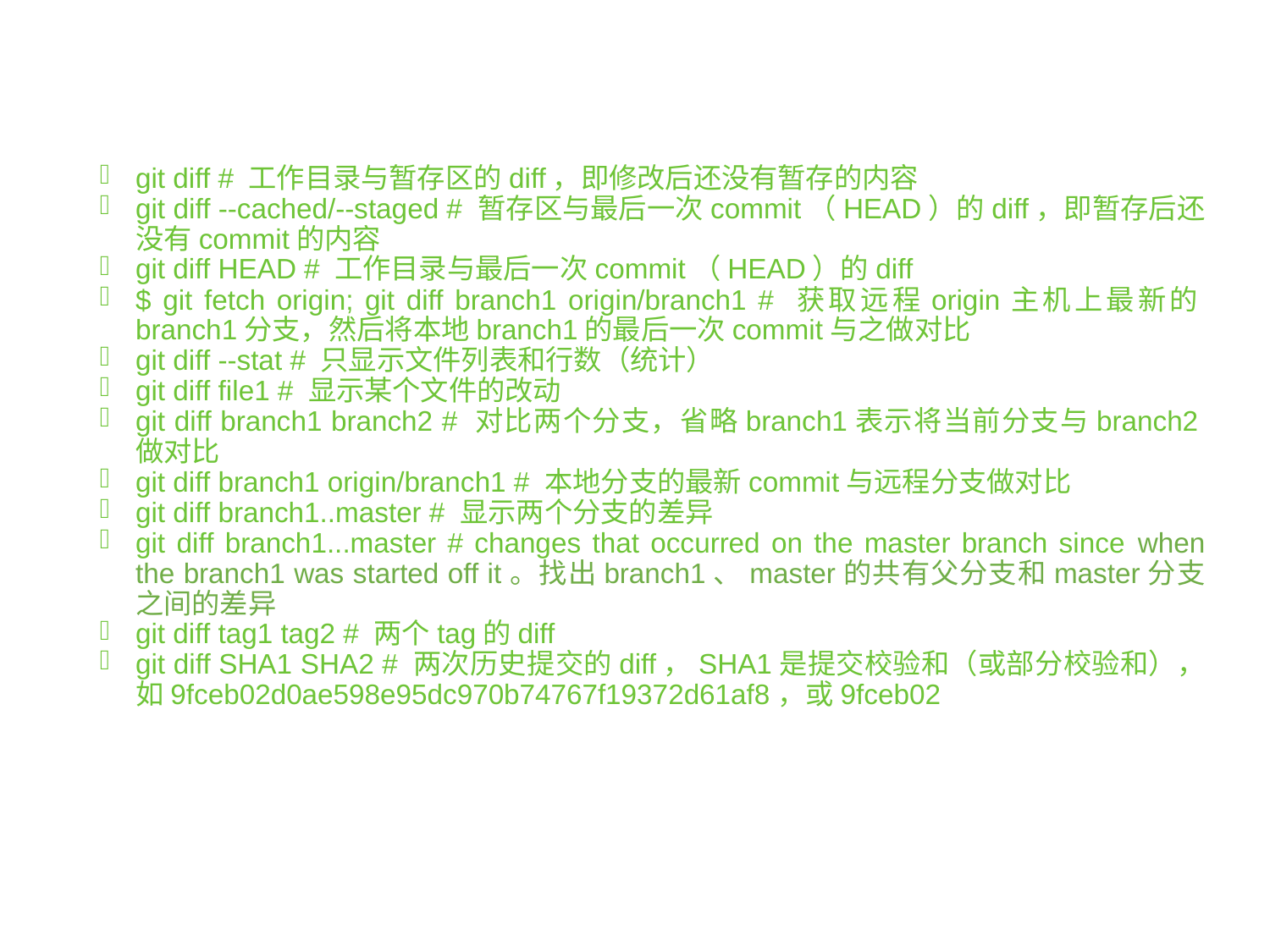

git diff # 工作目录与暂存区的diff，即修改后还没有暂存的内容
git diff --cached/--staged # 暂存区与最后一次commit（HEAD）的diff，即暂存后还没有commit的内容
git diff HEAD # 工作目录与最后一次commit（HEAD）的diff
$ git fetch origin; git diff branch1 origin/branch1 # 获取远程origin主机上最新的branch1分支，然后将本地branch1的最后一次commit与之做对比
git diff --stat # 只显示文件列表和行数（统计）
git diff file1 # 显示某个文件的改动
git diff branch1 branch2 # 对比两个分支，省略branch1表示将当前分支与branch2做对比
git diff branch1 origin/branch1 # 本地分支的最新commit与远程分支做对比
git diff branch1..master # 显示两个分支的差异
git diff branch1...master # changes that occurred on the master branch since when the branch1 was started off it。找出branch1、master的共有父分支和master分支之间的差异
git diff tag1 tag2 # 两个tag的diff
git diff SHA1 SHA2 # 两次历史提交的diff，SHA1是提交校验和（或部分校验和），如9fceb02d0ae598e95dc970b74767f19372d61af8，或9fceb02